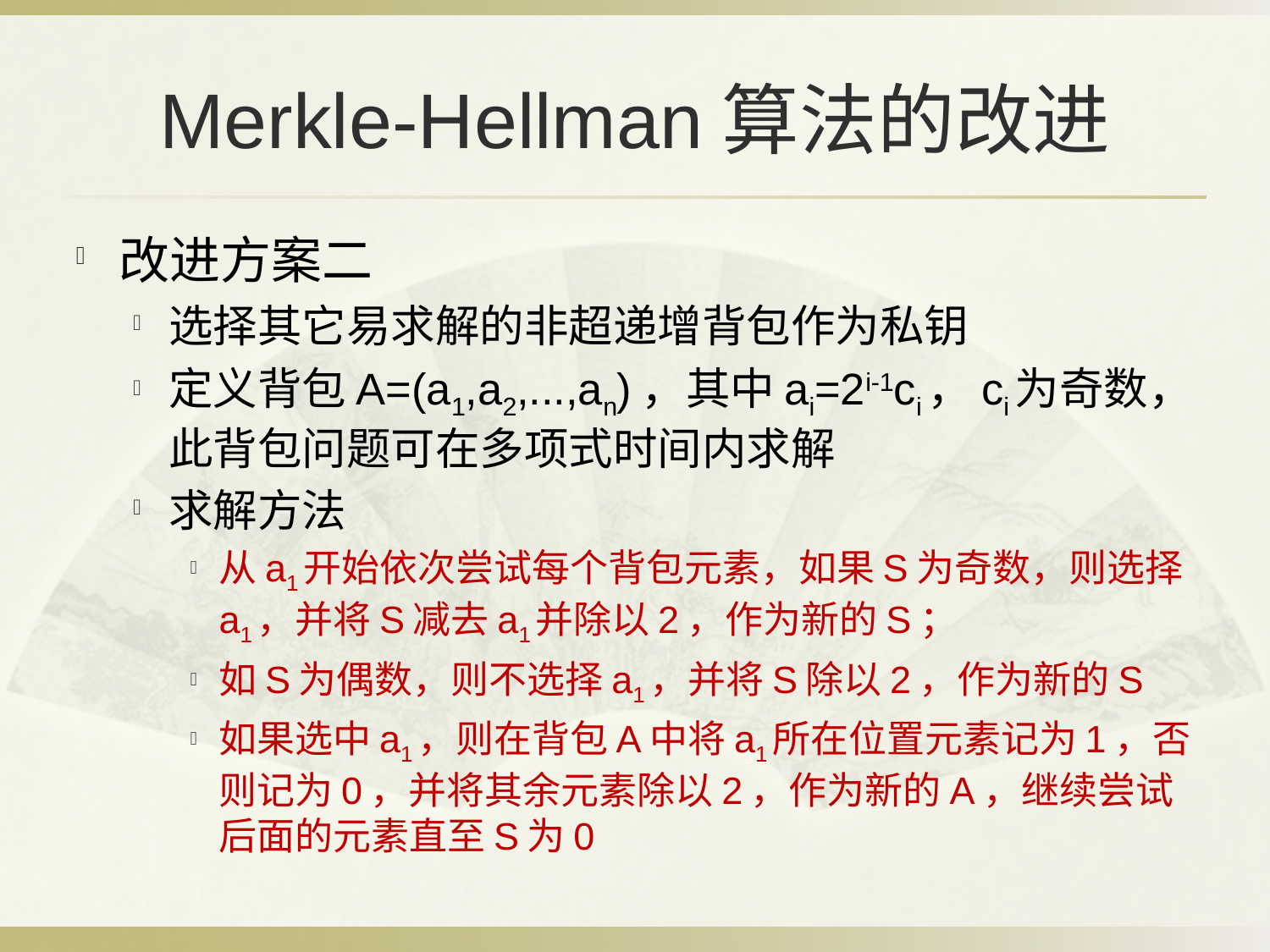

# Merkle-Hellman算法的改进
改进方案二
选择其它易求解的非超递增背包作为私钥
定义背包A=(a1,a2,...,an)，其中ai=2i-1ci，ci为奇数，此背包问题可在多项式时间内求解
求解方法
从a1开始依次尝试每个背包元素，如果S为奇数，则选择a1，并将S减去a1并除以2，作为新的S；
如S为偶数，则不选择a1，并将S除以2，作为新的S
如果选中a1，则在背包A中将a1所在位置元素记为1，否则记为0，并将其余元素除以2，作为新的A，继续尝试后面的元素直至S为0